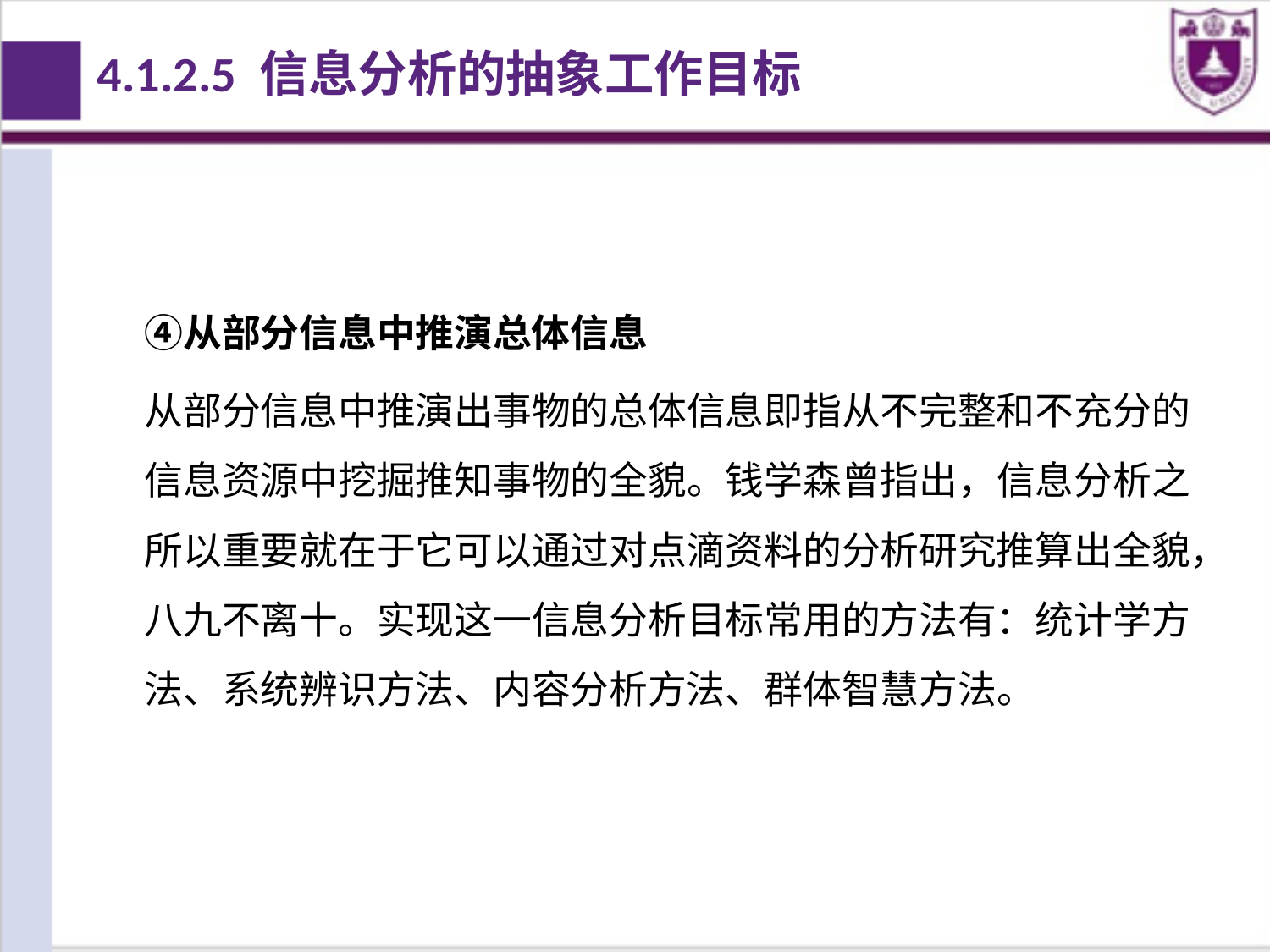

4.1.2.5 信息分析的抽象工作目标
从部分信息中推演总体信息
从部分信息中推演出事物的总体信息即指从不完整和不充分的信息资源中挖掘推知事物的全貌。钱学森曾指出，信息分析之所以重要就在于它可以通过对点滴资料的分析研究推算出全貌，八九不离十。实现这一信息分析目标常用的方法有：统计学方法、系统辨识方法、内容分析方法、群体智慧方法。